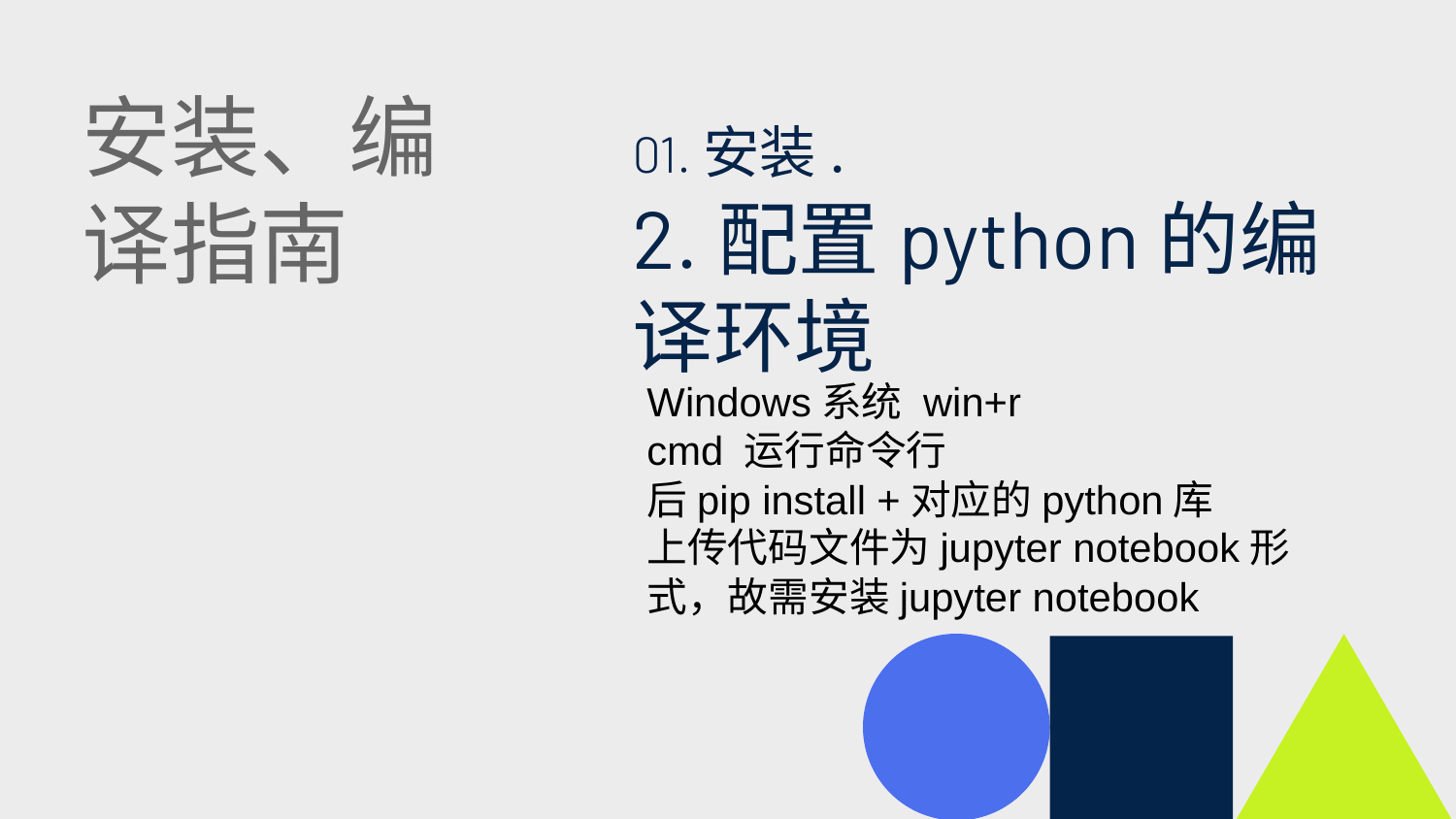

安装、编译指南
01.安装.

2.配置python的编译环境

Windows系统 win+r
cmd 运行命令行
后pip install +对应的python库
上传代码文件为jupyter notebook形式，故需安装jupyter notebook